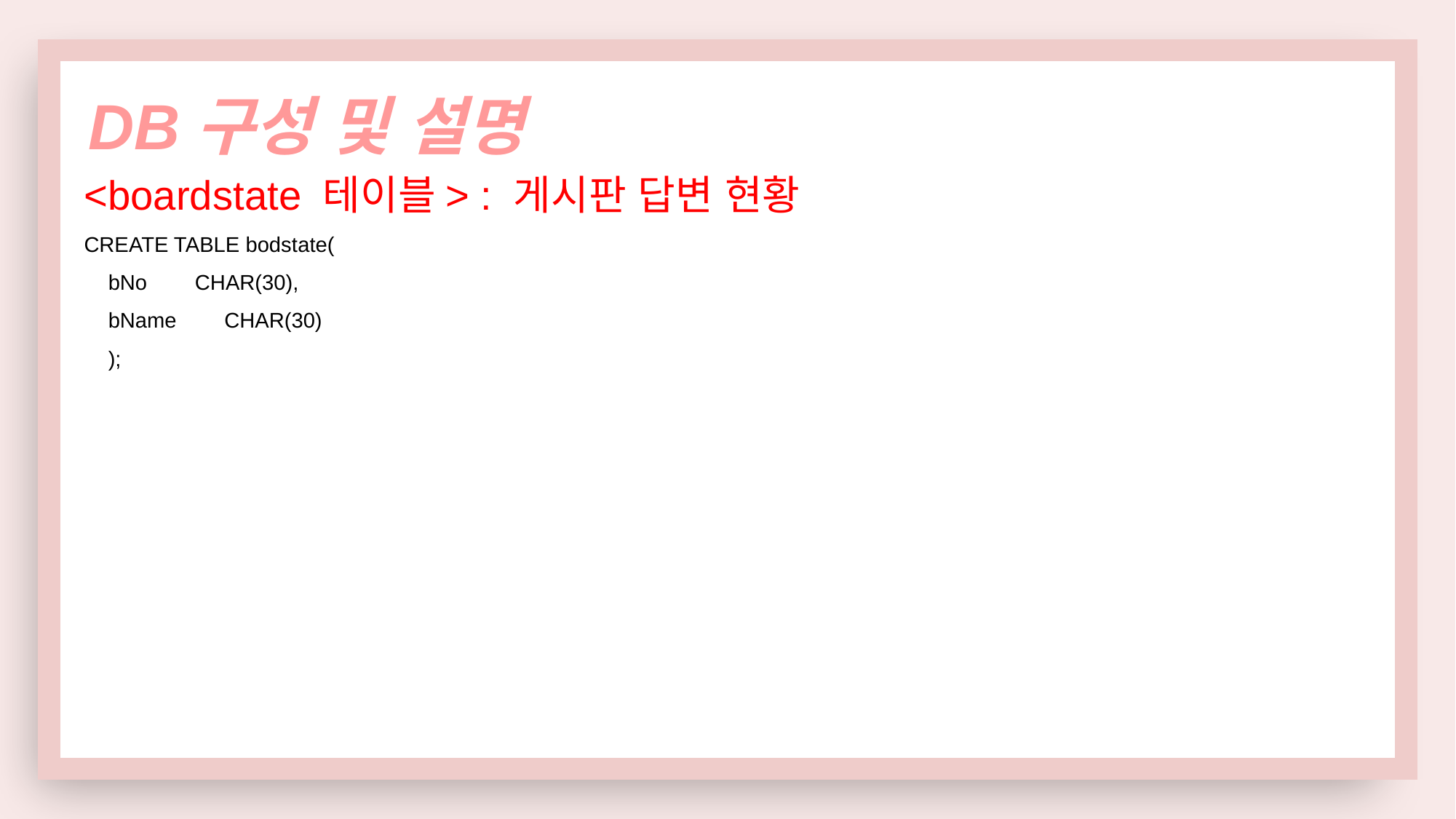

DB구성 및 설명
<boardstate 테이블> : 게시판 답변 현황
CREATE TABLE bodstate(
    bNo        CHAR(30),
    bName        CHAR(30)
    );